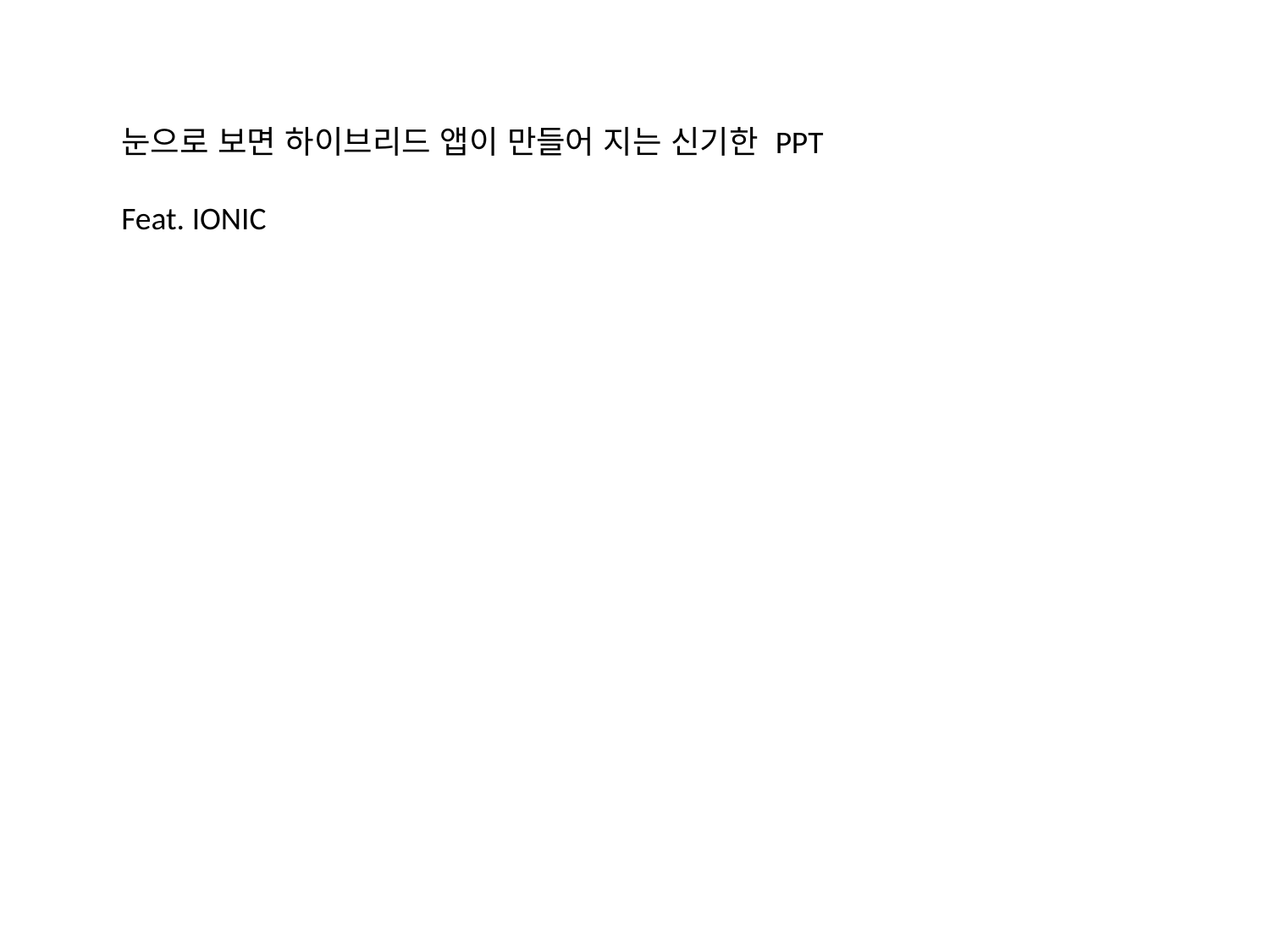

눈으로 보면 하이브리드 앱이 만들어 지는 신기한 PPT

Feat. IONIC